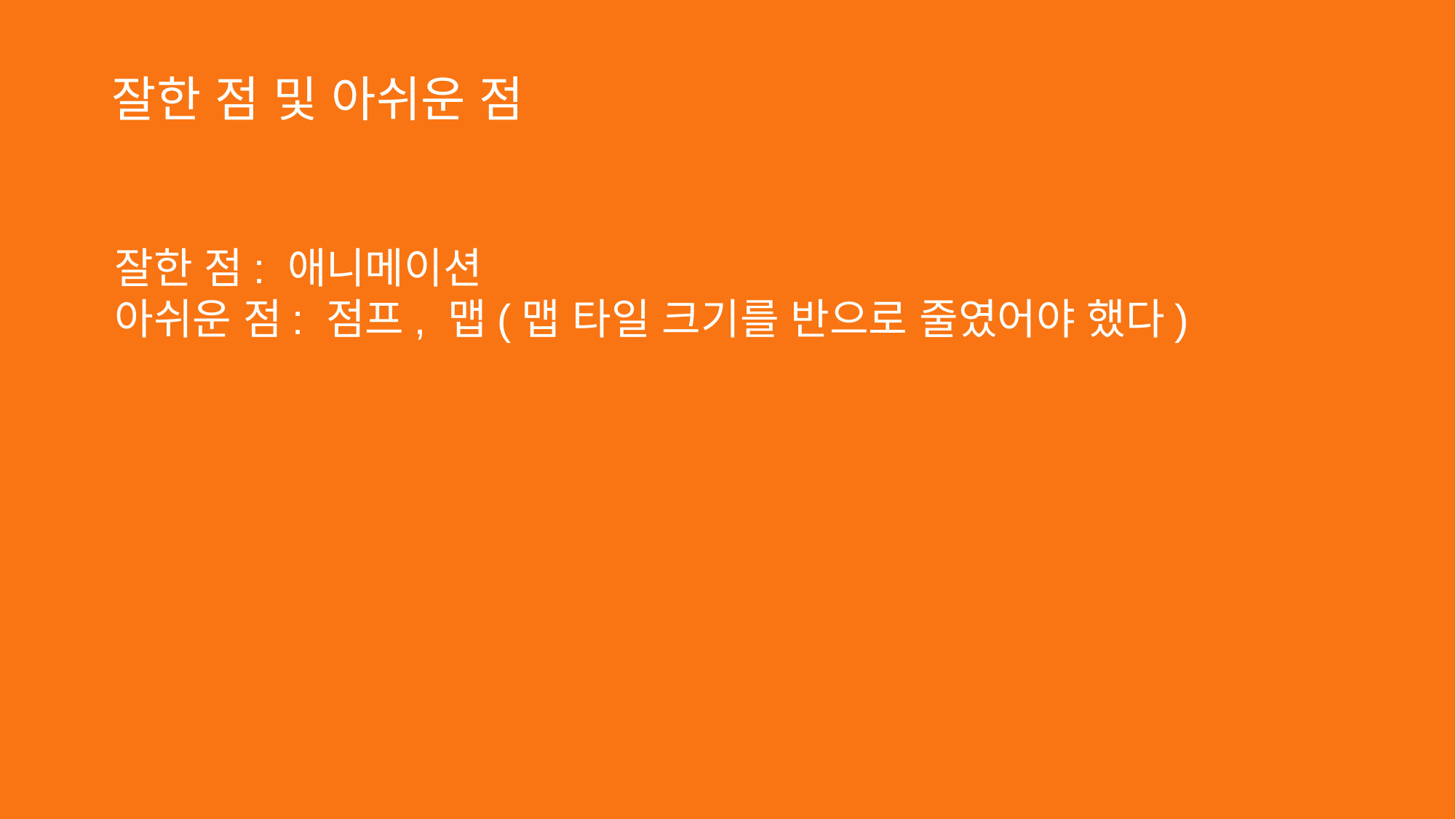

잘한 점 및 아쉬운 점
잘한 점: 애니메이션
아쉬운 점: 점프, 맵(맵 타일 크기를 반으로 줄였어야 했다)